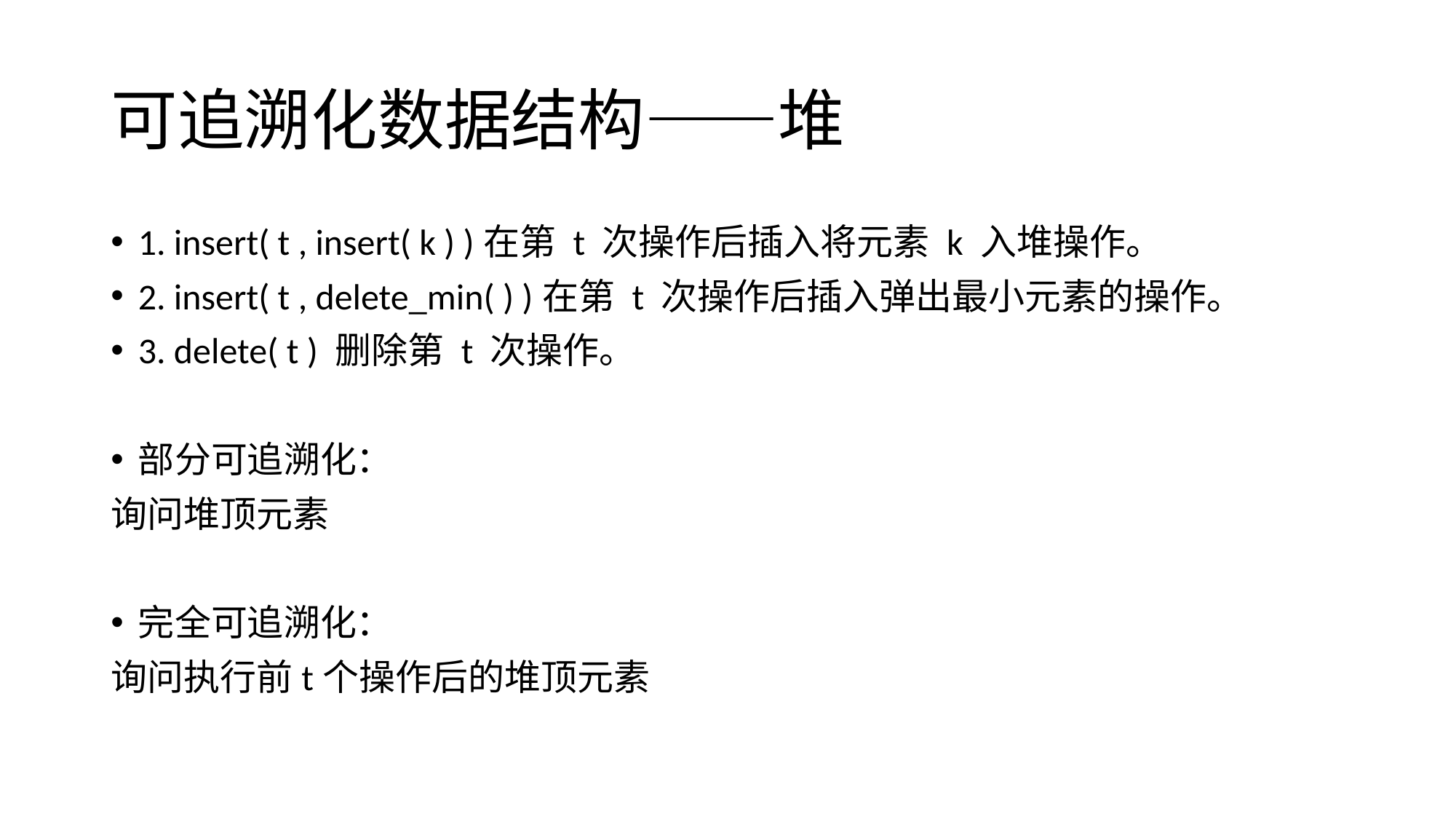

# 可追溯化数据结构——堆
1. insert( t , insert( k ) )在第 t 次操作后插入将元素 k 入堆操作。
2. insert( t , delete_min( ) )在第 t 次操作后插入弹出最小元素的操作。
3. delete( t ) 删除第 t 次操作。

部分可追溯化：
询问堆顶元素

完全可追溯化：
询问执行前t个操作后的堆顶元素